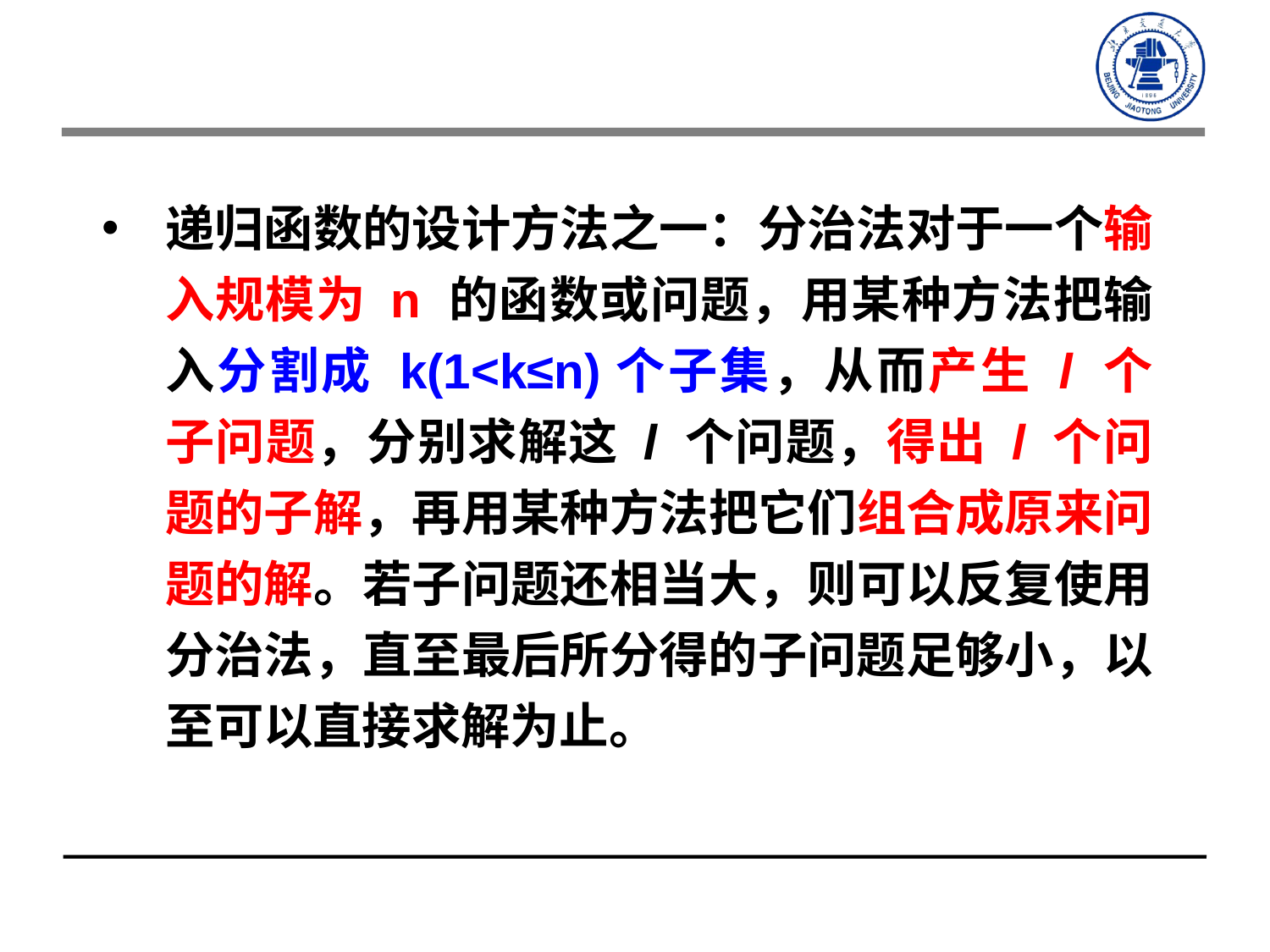

递归函数的设计方法之一：分治法对于一个输入规模为 n 的函数或问题，用某种方法把输入分割成 k(1<k≤n)个子集，从而产生 l 个子问题，分别求解这 l 个问题，得出 l 个问题的子解，再用某种方法把它们组合成原来问题的解。若子问题还相当大，则可以反复使用分治法，直至最后所分得的子问题足够小，以至可以直接求解为止。